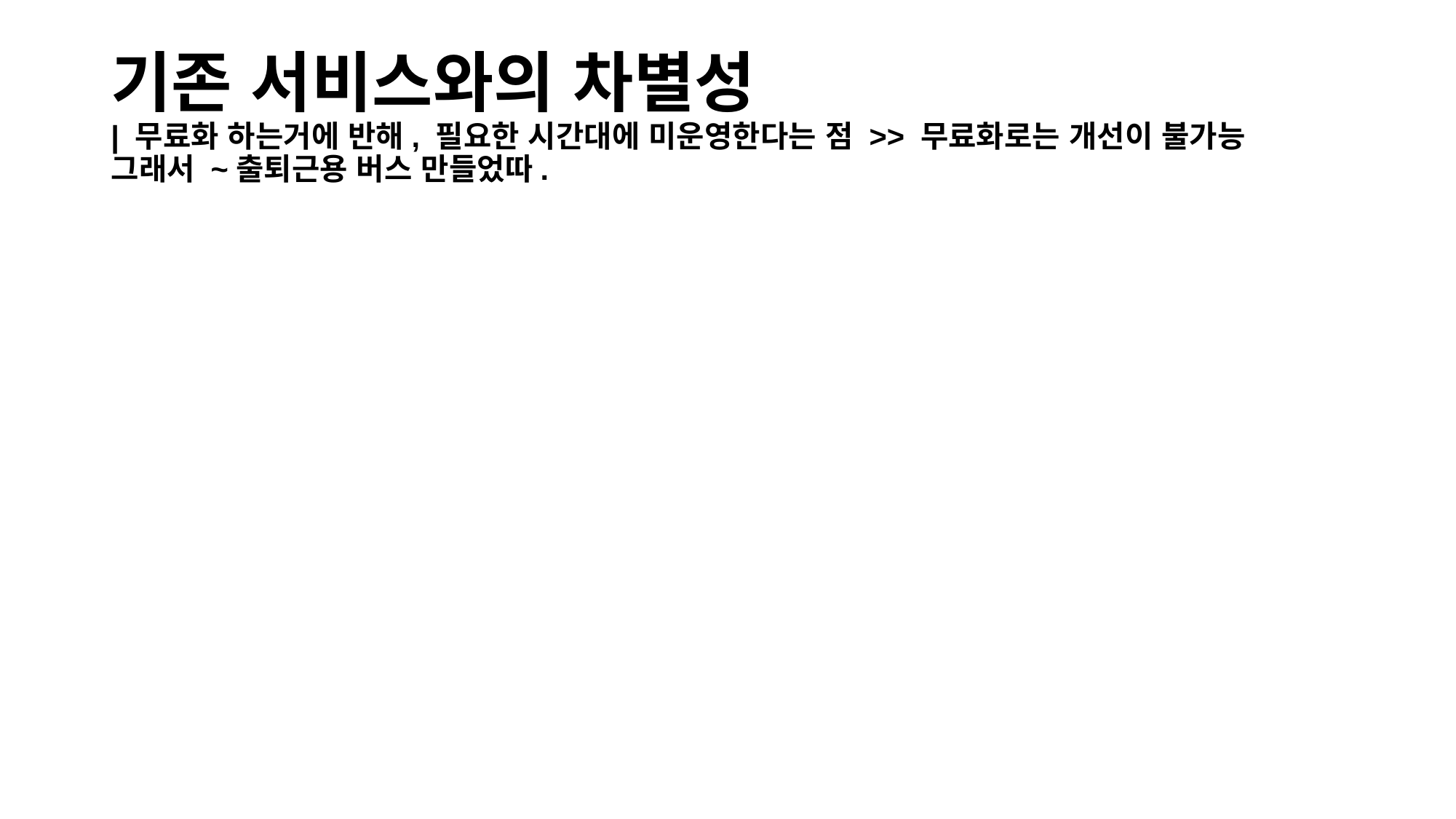

# 기존 서비스와의 차별성
| 무료화 하는거에 반해, 필요한 시간대에 미운영한다는 점 >> 무료화로는 개선이 불가능
그래서 ~출퇴근용 버스 만들었따.